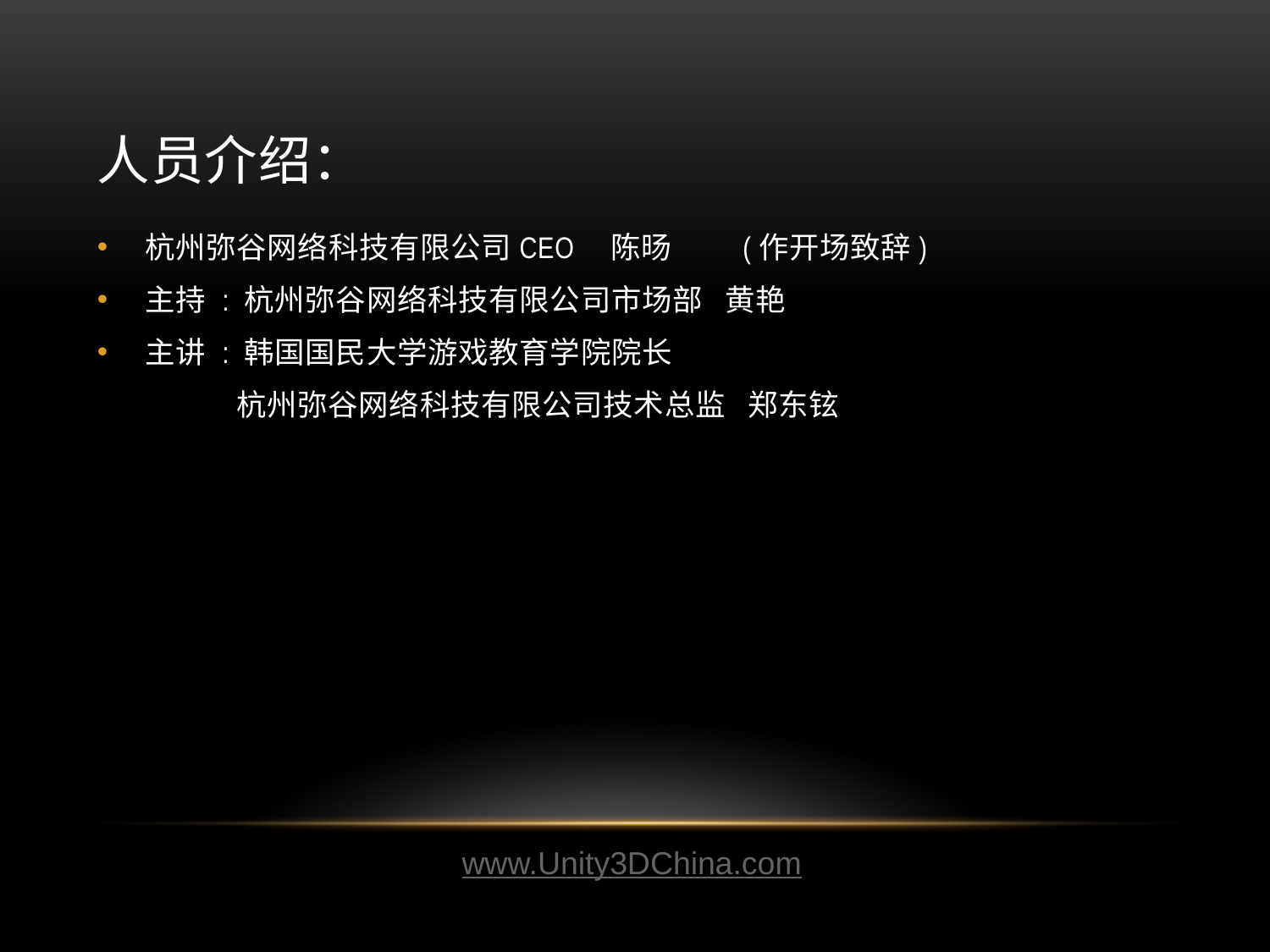

# 人员介绍：
杭州弥谷网络科技有限公司CEO    陈旸       (作开场致辞)
主持 : 杭州弥谷网络科技有限公司市场部   黄艳
主讲 : 韩国国民大学游戏教育学院院长
                  杭州弥谷网络科技有限公司技术总监   郑东铉

www.Unity3DChina.com